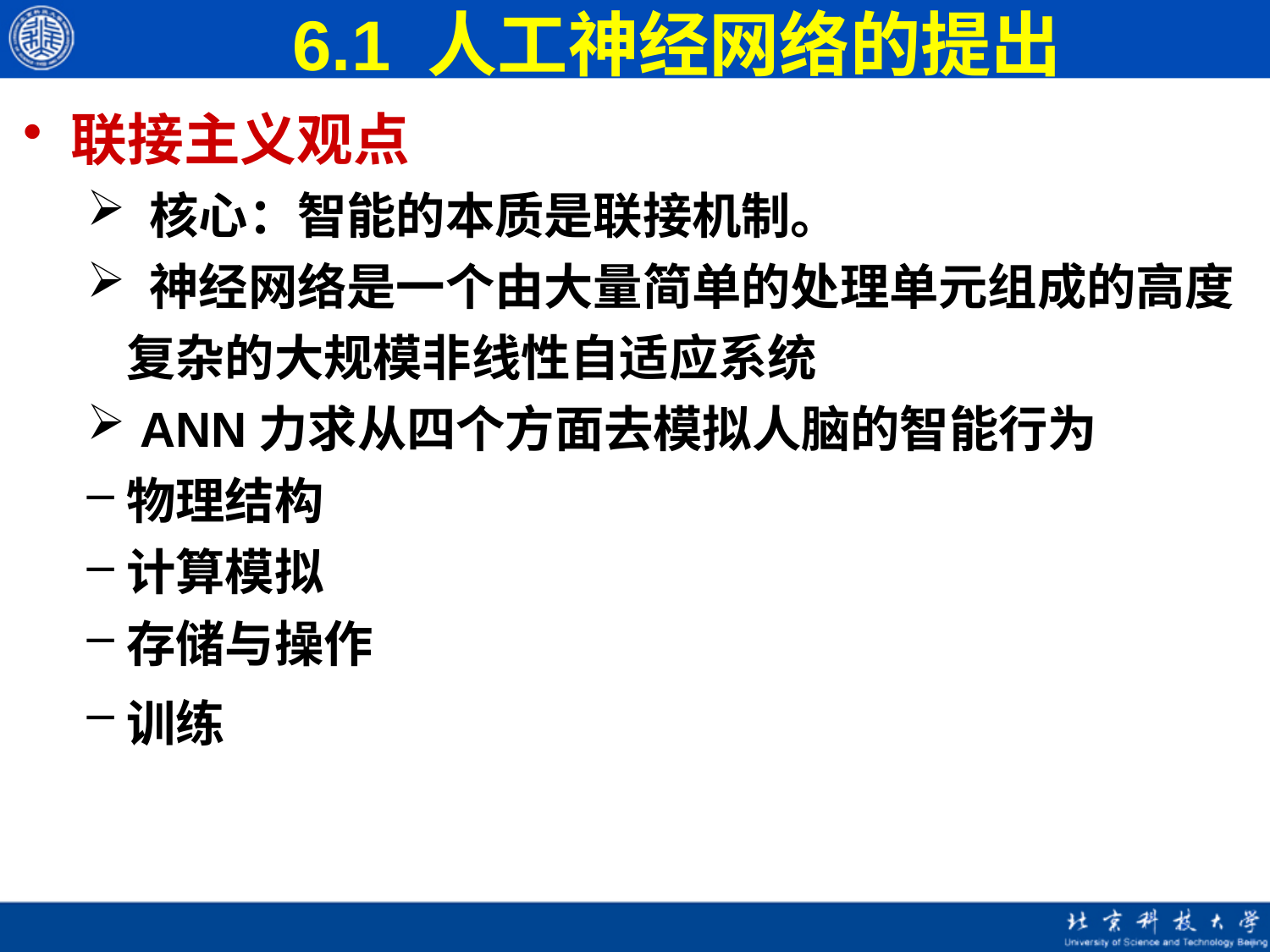

# 6.1 人工神经网络的提出
联接主义观点
 核心：智能的本质是联接机制。
 神经网络是一个由大量简单的处理单元组成的高度  复杂的大规模非线性自适应系统
 ANN力求从四个方面去模拟人脑的智能行为
物理结构
计算模拟
存储与操作
训练